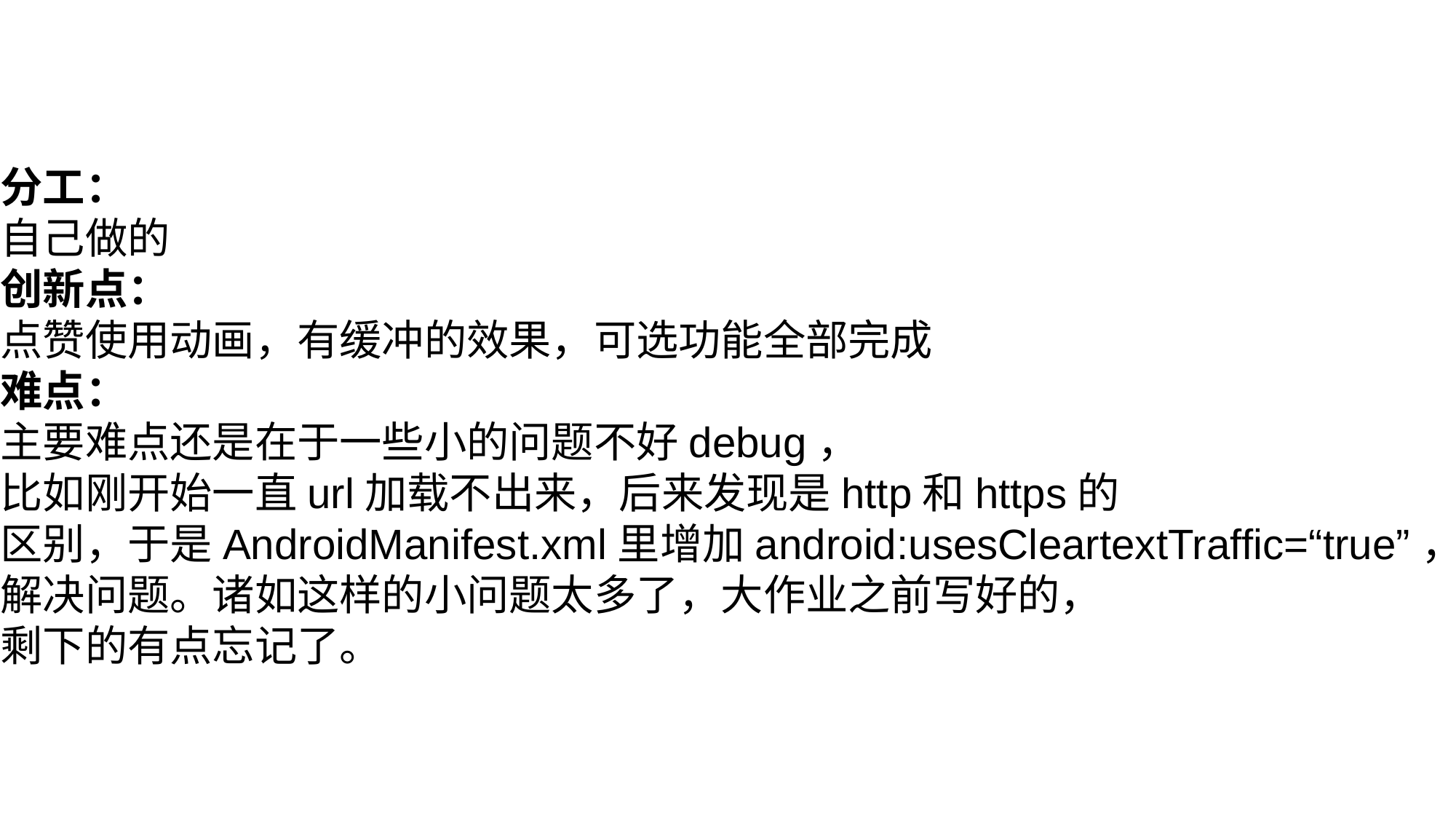

分工：
自己做的
创新点：
点赞使用动画，有缓冲的效果，可选功能全部完成
难点：
主要难点还是在于一些小的问题不好debug，
比如刚开始一直url加载不出来，后来发现是http和https的
区别，于是AndroidManifest.xml里增加android:usesCleartextTraffic=“true”，
解决问题。诸如这样的小问题太多了，大作业之前写好的，
剩下的有点忘记了。